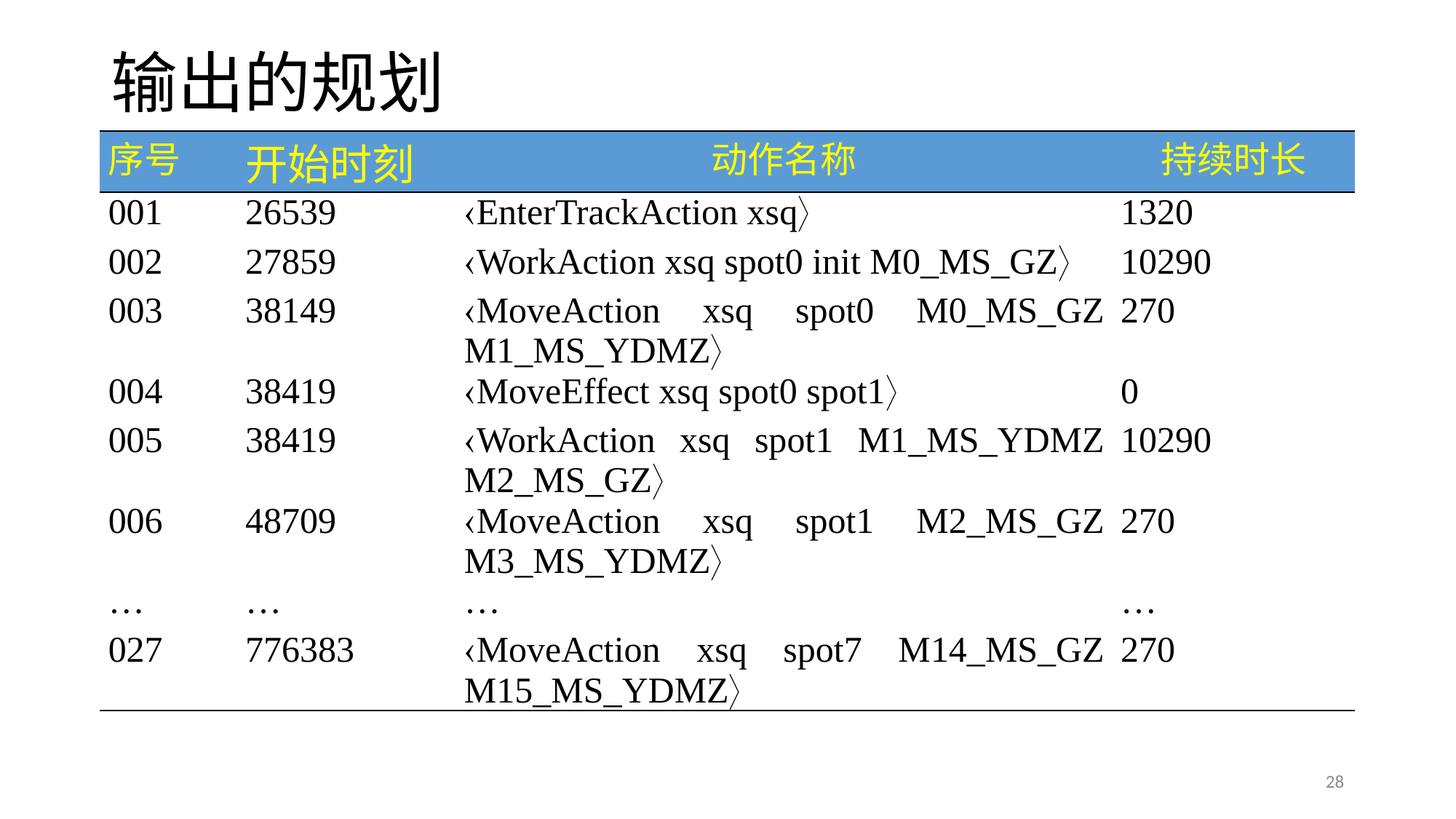

# 输出的规划
| 序号 | 开始时刻 | 动作名称 | 持续时长 |
| --- | --- | --- | --- |
| 001 | 26539 | 〈EnterTrackAction xsq〉 | 1320 |
| 002 | 27859 | 〈WorkAction xsq spot0 init M0\_MS\_GZ〉 | 10290 |
| 003 | 38149 | 〈MoveAction xsq spot0 M0\_MS\_GZ M1\_MS\_YDMZ〉 | 270 |
| 004 | 38419 | 〈MoveEffect xsq spot0 spot1〉 | 0 |
| 005 | 38419 | 〈WorkAction xsq spot1 M1\_MS\_YDMZ M2\_MS\_GZ〉 | 10290 |
| 006 | 48709 | 〈MoveAction xsq spot1 M2\_MS\_GZ M3\_MS\_YDMZ〉 | 270 |
| … | … | … | … |
| 027 | 776383 | 〈MoveAction xsq spot7 M14\_MS\_GZ M15\_MS\_YDMZ〉 | 270 |
28